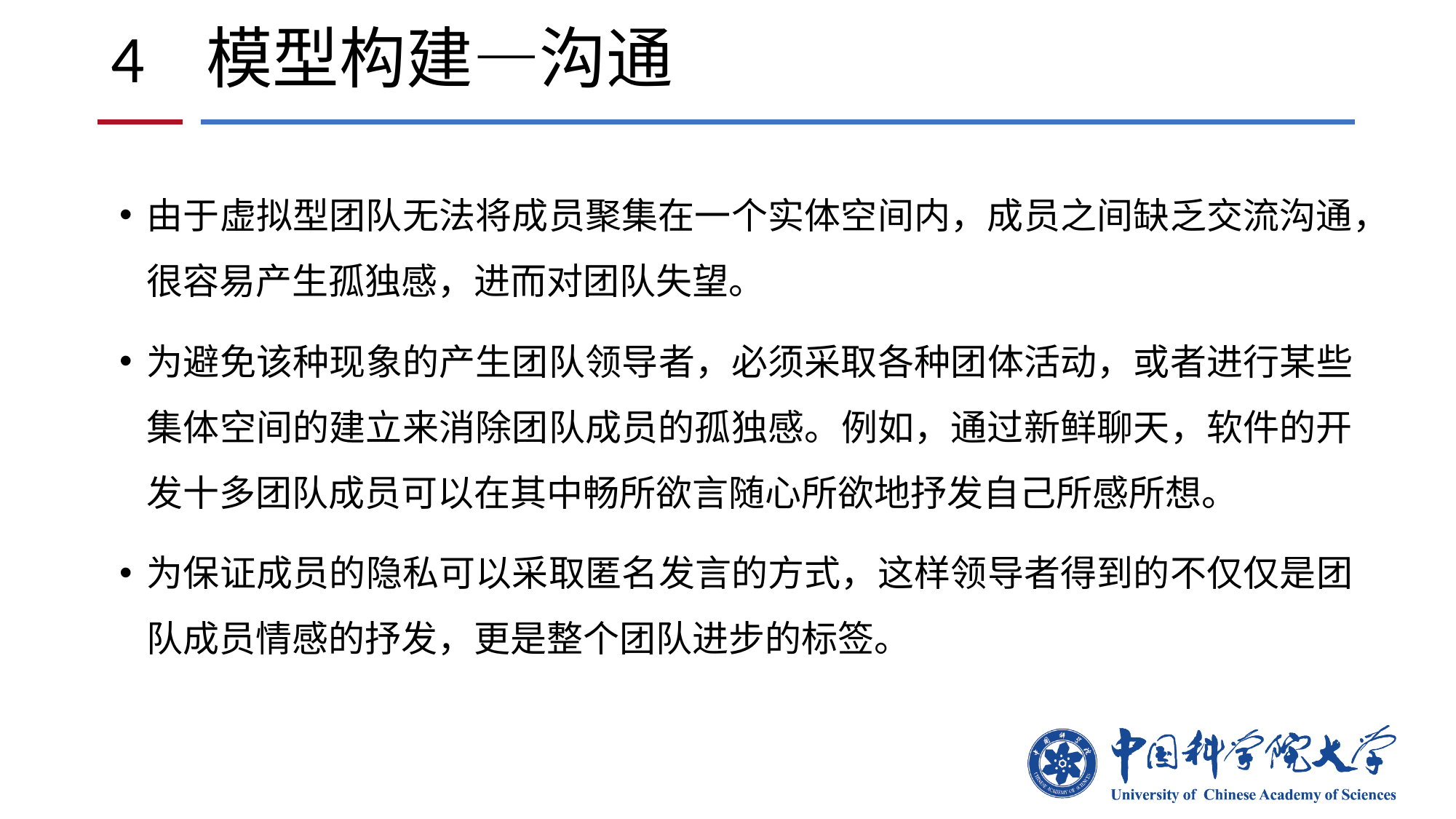

# 4   模型构建—沟通
由于虚拟型团队无法将成员聚集在一个实体空间内，成员之间缺乏交流沟通，很容易产生孤独感，进而对团队失望。
为避免该种现象的产生团队领导者，必须采取各种团体活动，或者进行某些集体空间的建立来消除团队成员的孤独感。例如，通过新鲜聊天，软件的开发十多团队成员可以在其中畅所欲言随心所欲地抒发自己所感所想。
为保证成员的隐私可以采取匿名发言的方式，这样领导者得到的不仅仅是团队成员情感的抒发，更是整个团队进步的标签。